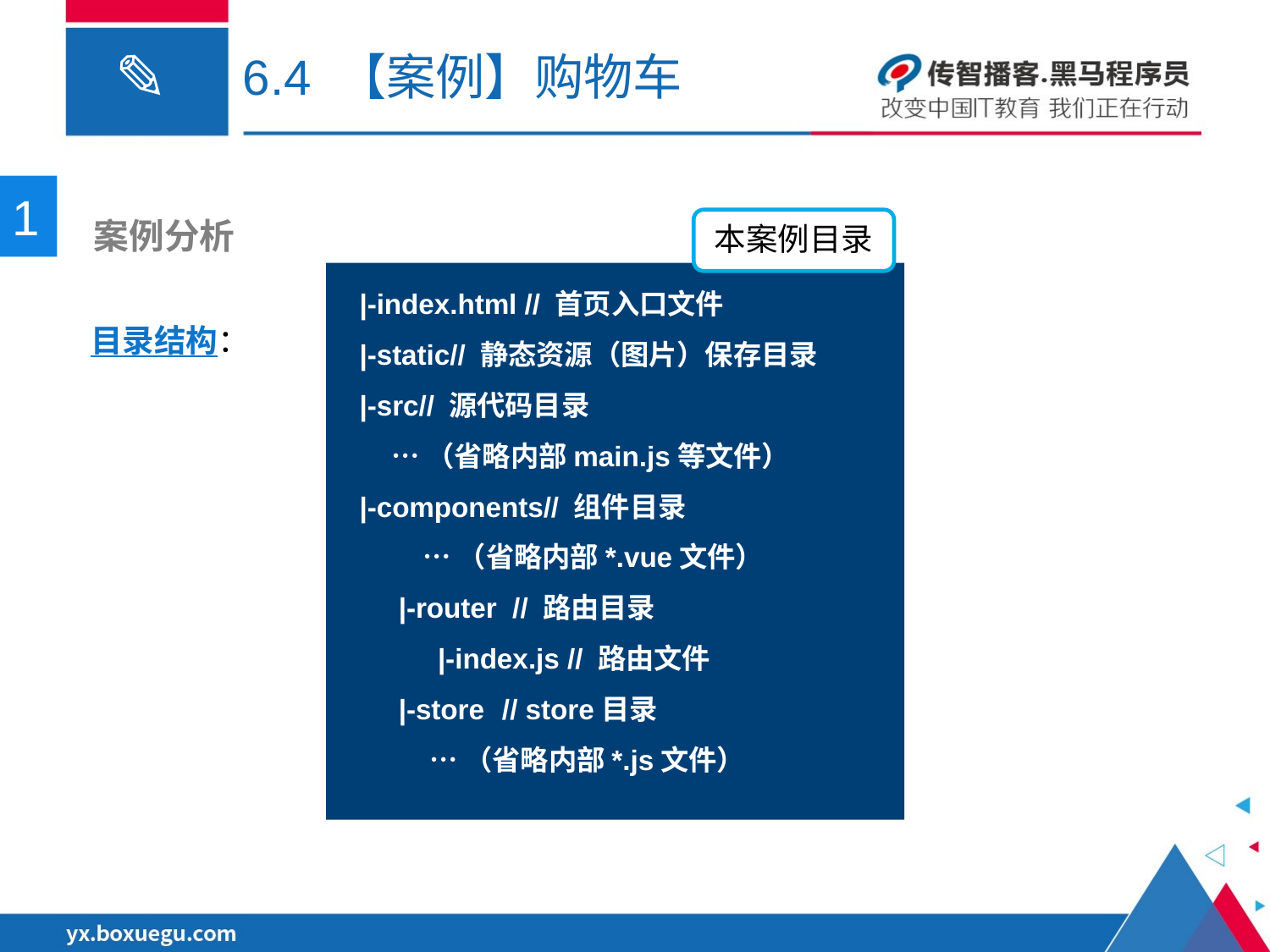

6.4 【案例】购物车

1
  案例分析
本案例目录

|-index.html // 首页入口文件
|-static// 静态资源（图片）保存目录
|-src// 源代码目录
     …（省略内部main.js等文件）
|-components// 组件目录
          …（省略内部*.vue文件）
     |-router  // 路由目录
          |-index.js // 路由文件
     |-store	  // store目录
           …（省略内部*.js文件）
目录结构：